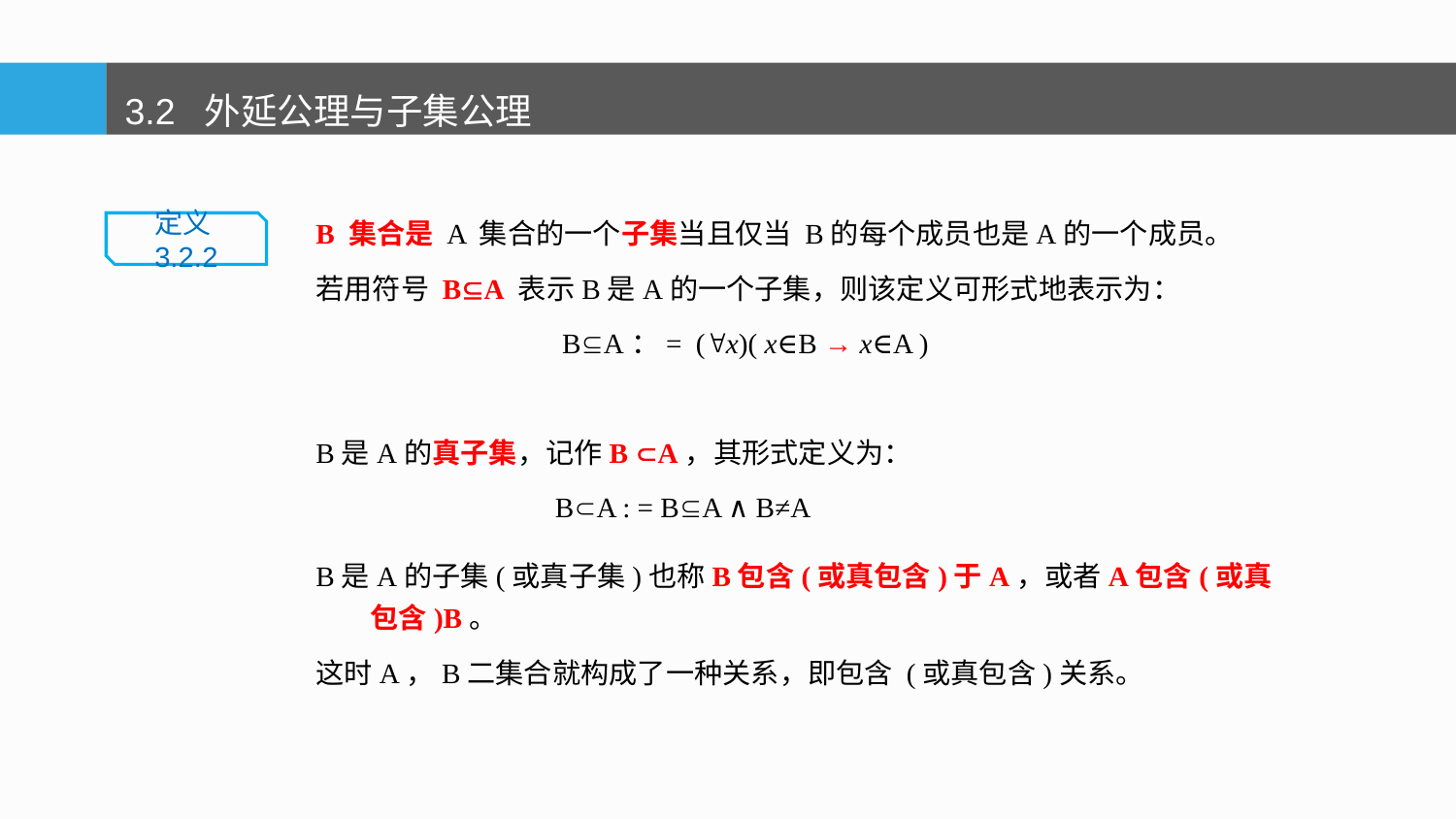

3.2  外延公理与子集公理

B 集合是 A 集合的一个子集当且仅当 B的每个成员也是A的一个成员。
若用符号 B⊆A 表示B是A的一个子集，则该定义可形式地表示为：
                                   B⊆A：=  (∀x)( x∈B → x∈A )

B是A的真子集，记作B ⊂A，其形式定义为：
                                  B⊂A : = B⊆A ∧ B≠A
B是A的子集(或真子集)也称B包含(或真包含)于A，或者A包含(或真包含)B。
这时A，B二集合就构成了一种关系，即包含 (或真包含)关系。
定义3.2.2